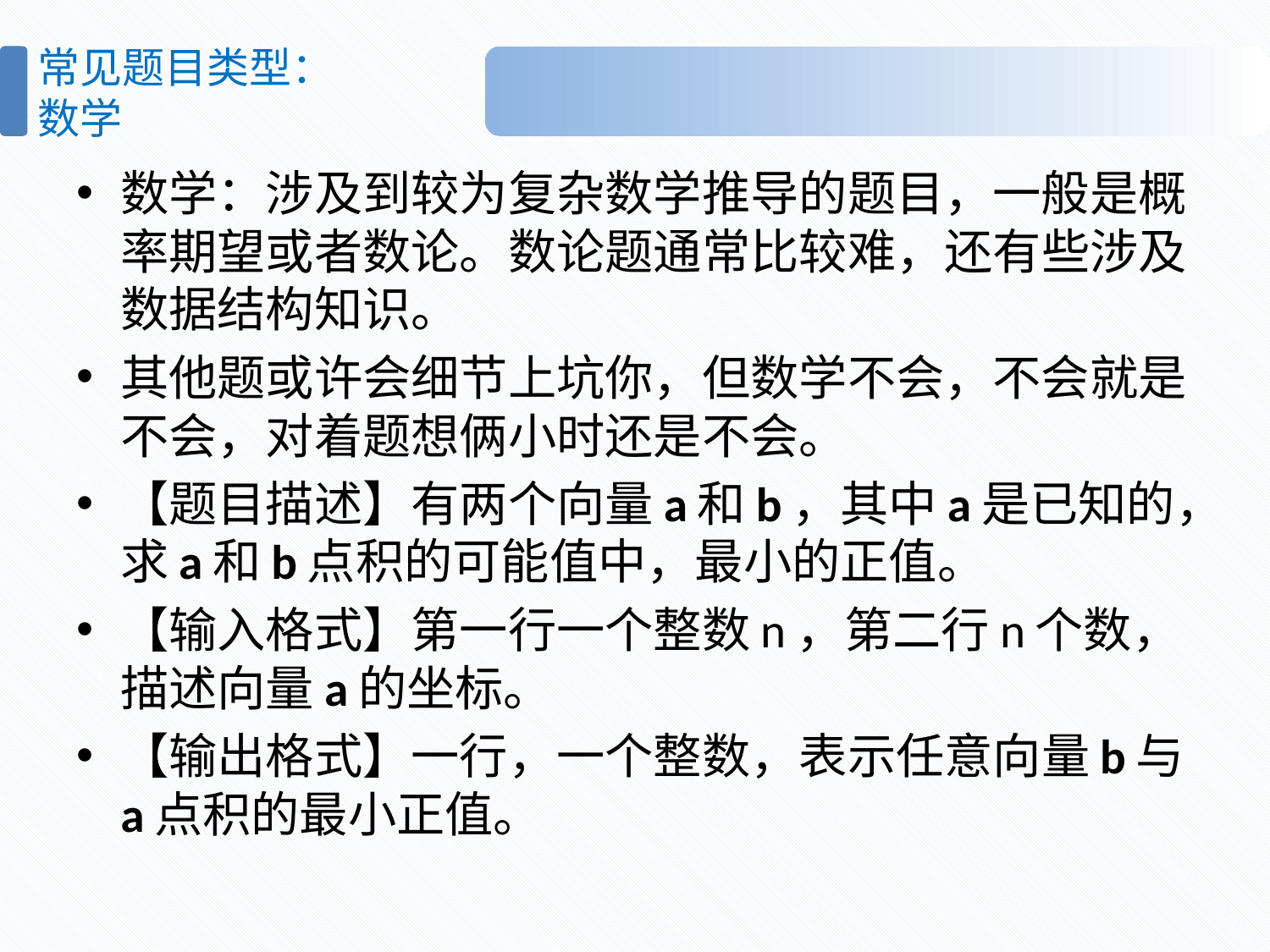

# 常见题目类型： 数学
数学：涉及到较为复杂数学推导的题目，一般是概率期望或者数论。数论题通常比较难，还有些涉及数据结构知识。
其他题或许会细节上坑你，但数学不会，不会就是不会，对着题想俩小时还是不会。
【题目描述】有两个向量a和b，其中a是已知的，求a和b点积的可能值中，最小的正值。
【输入格式】第一行一个整数n，第二行n个数，描述向量a的坐标。
【输出格式】一行，一个整数，表示任意向量b与a点积的最小正值。